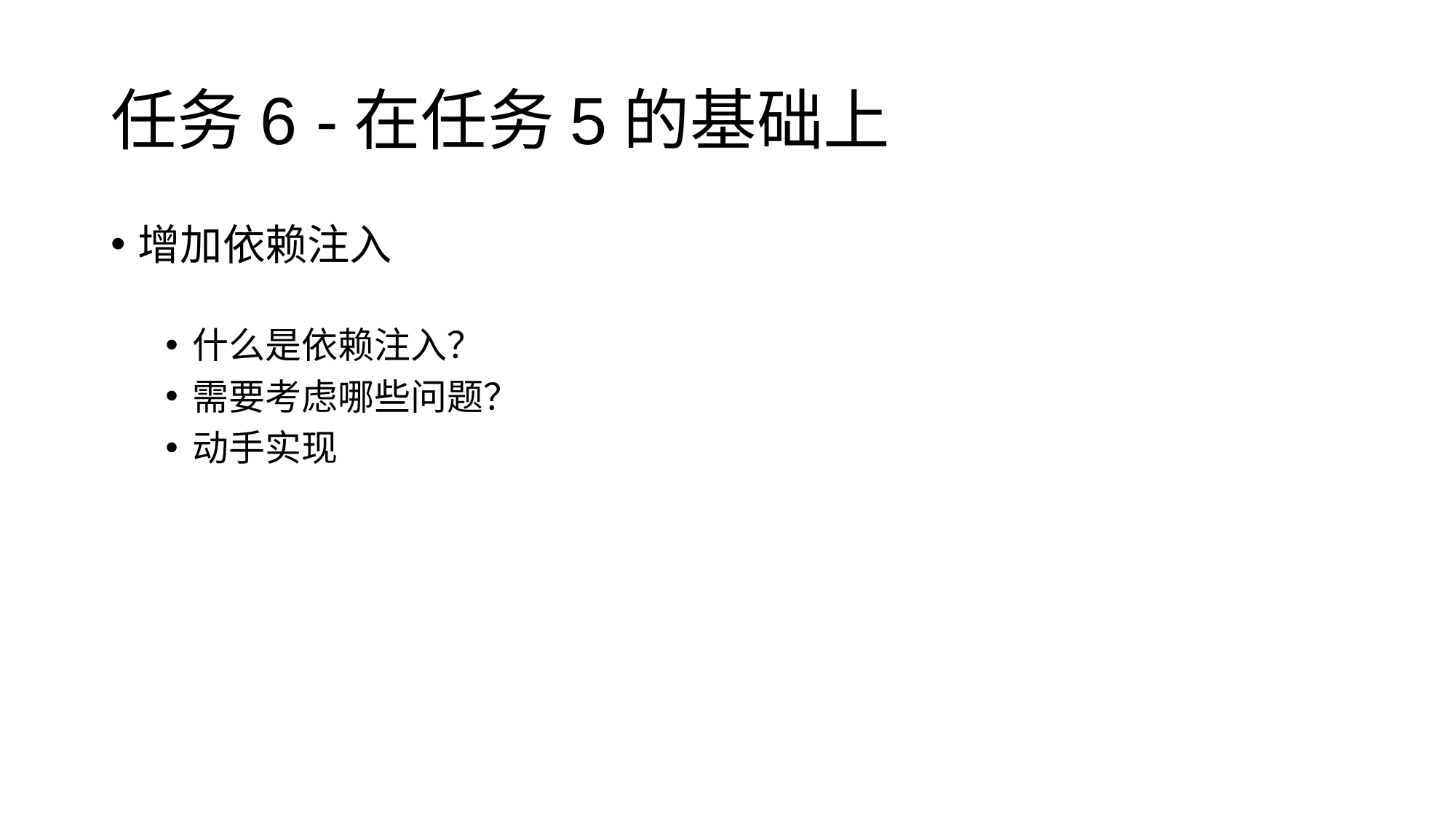

任务6 -在任务5的基础上
增加依赖注入
什么是依赖注入？
需要考虑哪些问题？
动手实现